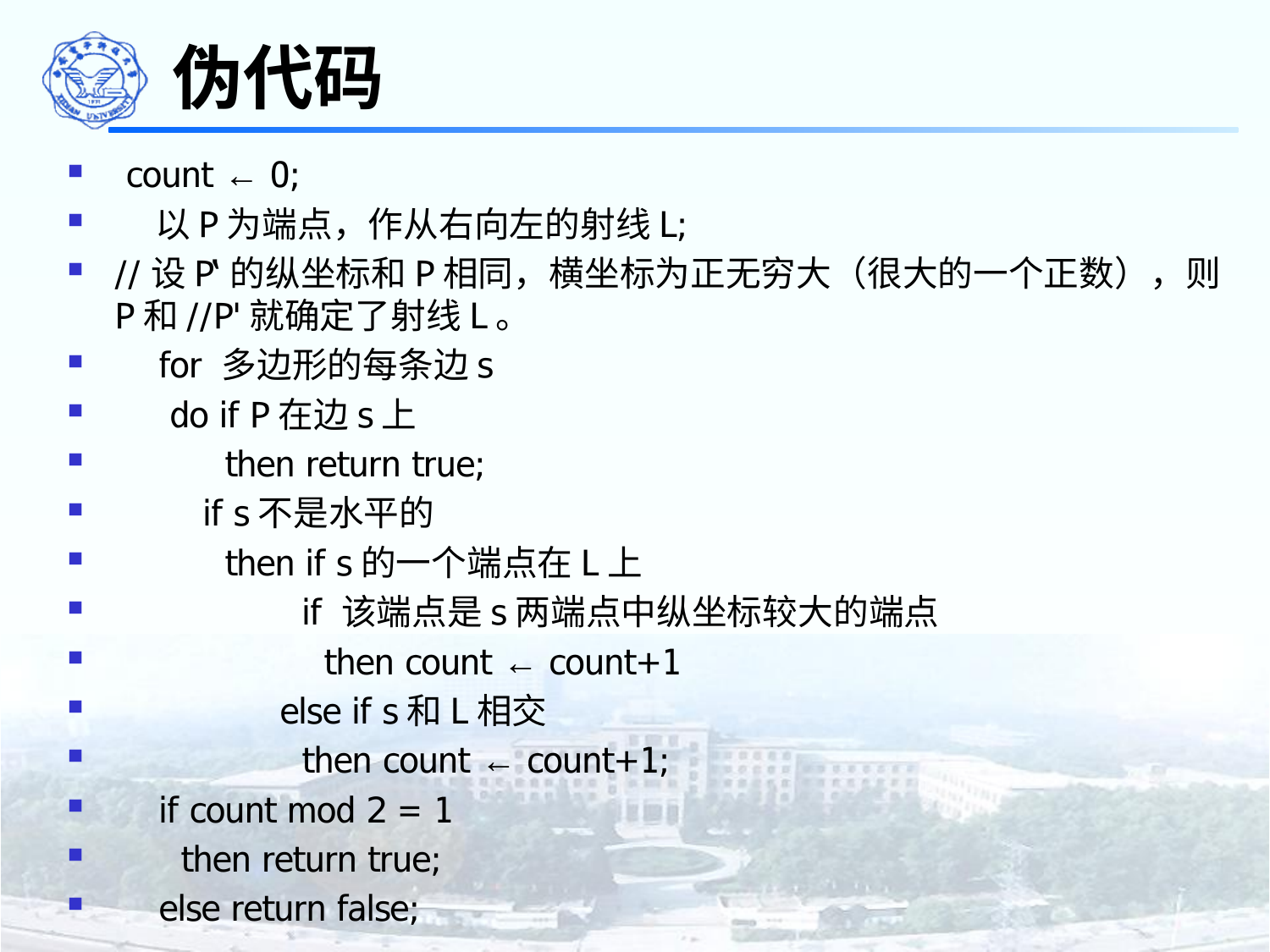

# 伪代码
 count ← 0;
    以P为端点，作从右向左的射线L;
//设P‘的纵坐标和P相同，横坐标为正无穷大（很大的一个正数），则P和//P'就确定了射线L。
    for 多边形的每条边s
     do if P在边s上
          then return true;
        if s不是水平的
          then if s的一个端点在L上
                 if 该端点是s两端点中纵坐标较大的端点
                   then count ← count+1
               else if s和L相交
                 then count ← count+1;
    if count mod 2 = 1
      then return true;
    else return false;